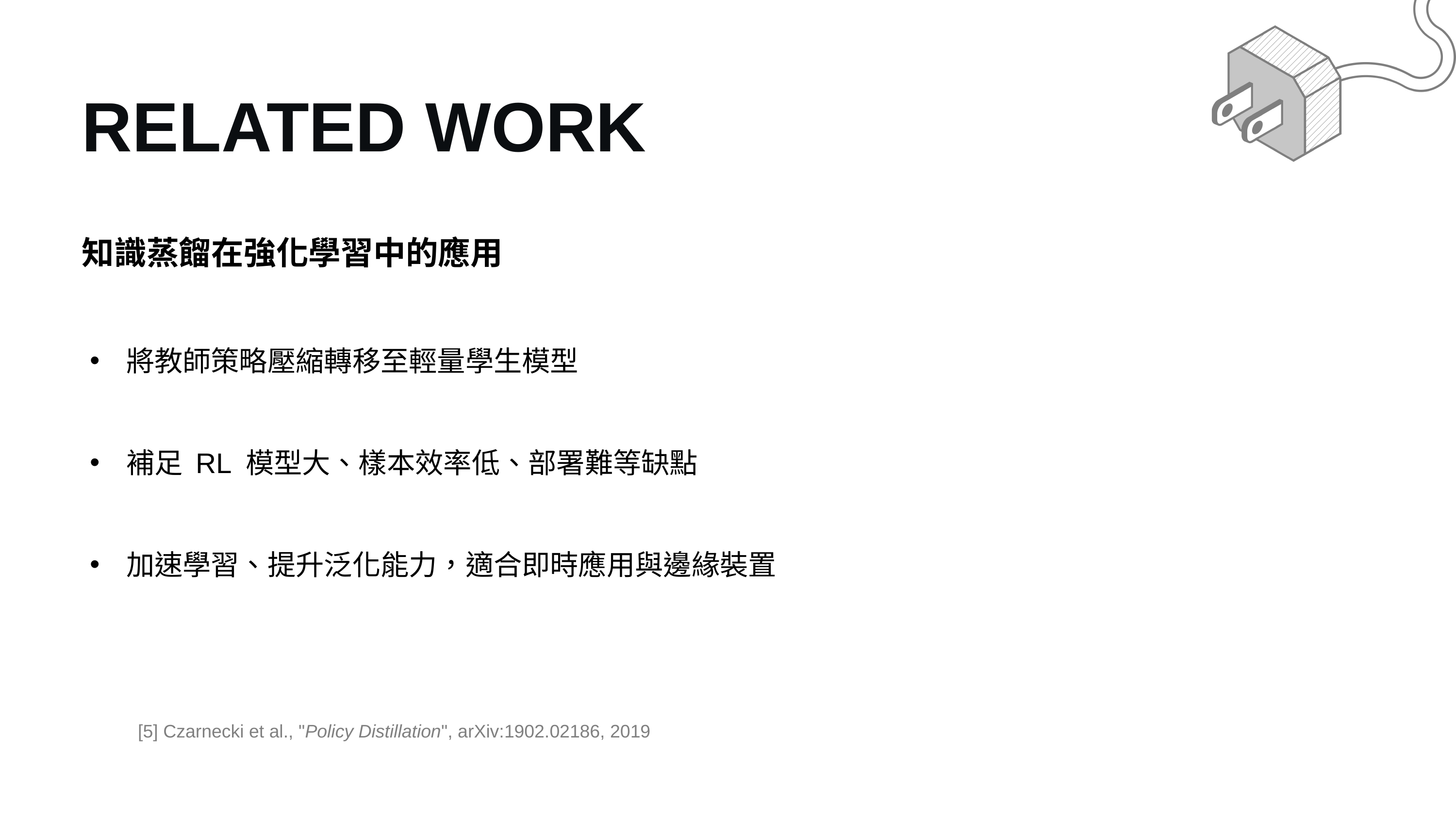

RELATED WORK
知識蒸餾在強化學習中的應用
將教師策略壓縮轉移至輕量學生模型
補足 RL 模型大、樣本效率低、部署難等缺點
加速學習、提升泛化能力，適合即時應用與邊緣裝置
[5] Czarnecki et al., "Policy Distillation", arXiv:1902.02186, 2019